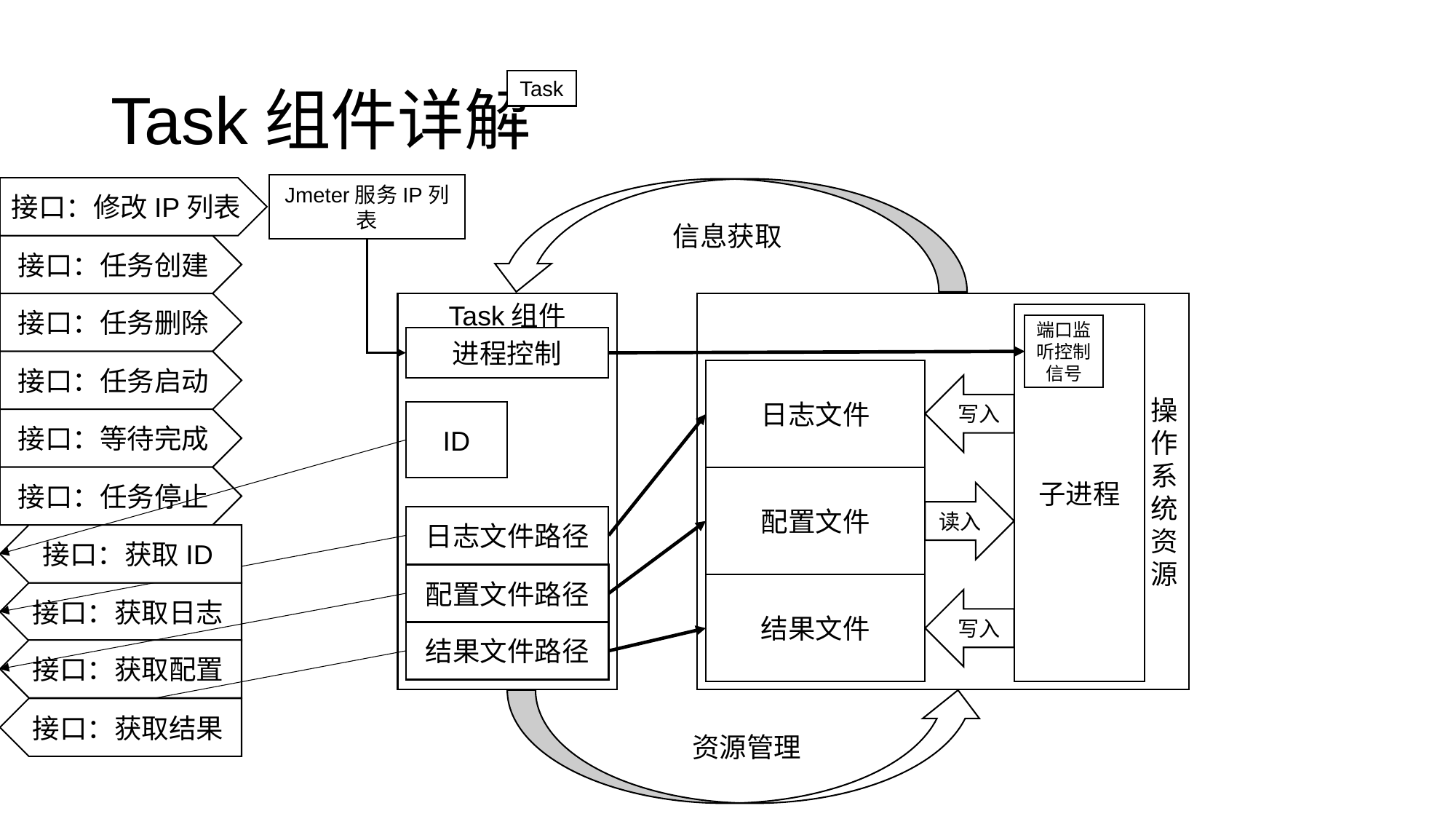

# Task组件详解
Task
Jmeter服务IP列表
接口：修改IP列表
信息获取
写入
读入
写入
资源管理
接口：任务创建
Task组件
进程控制
ID
日志文件路径
配置文件路径
结果文件路径
接口：任务删除
操
作
系
统
资
源
子进程
端口监听控制信号
日志文件
配置文件
结果文件
接口：任务启动
接口：等待完成
接口：任务停止
接口：获取ID
接口：获取日志
接口：获取配置
接口：获取结果